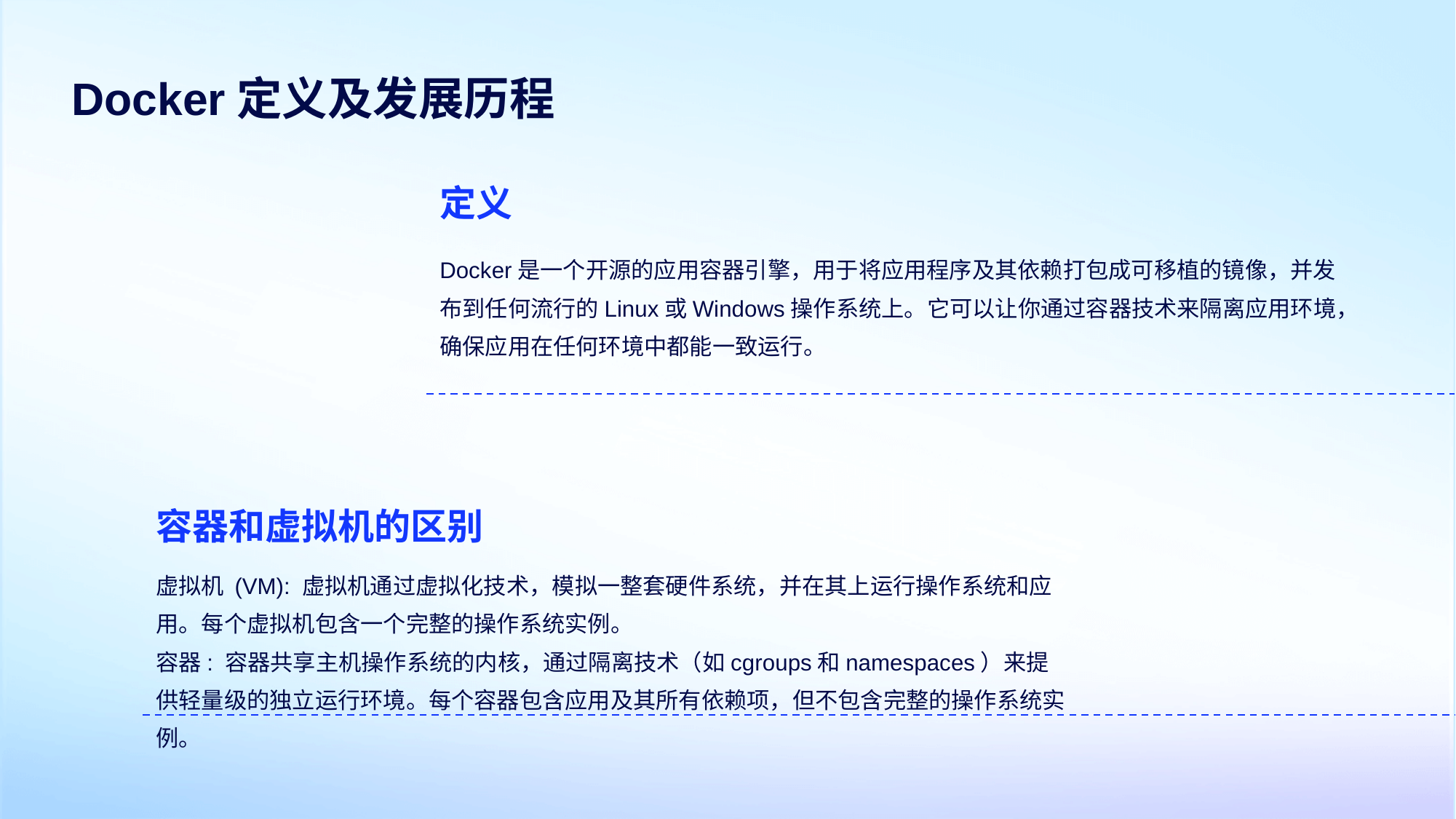

Docker定义及发展历程
定义
Docker是一个开源的应用容器引擎，用于将应用程序及其依赖打包成可移植的镜像，并发布到任何流行的Linux或Windows操作系统上。它可以让你通过容器技术来隔离应用环境，确保应用在任何环境中都能一致运行。

容器和虚拟机的区别
虚拟机 (VM): 虚拟机通过虚拟化技术，模拟一整套硬件系统，并在其上运行操作系统和应用。每个虚拟机包含一个完整的操作系统实例。
容器: 容器共享主机操作系统的内核，通过隔离技术（如cgroups和namespaces）来提供轻量级的独立运行环境。每个容器包含应用及其所有依赖项，但不包含完整的操作系统实例。